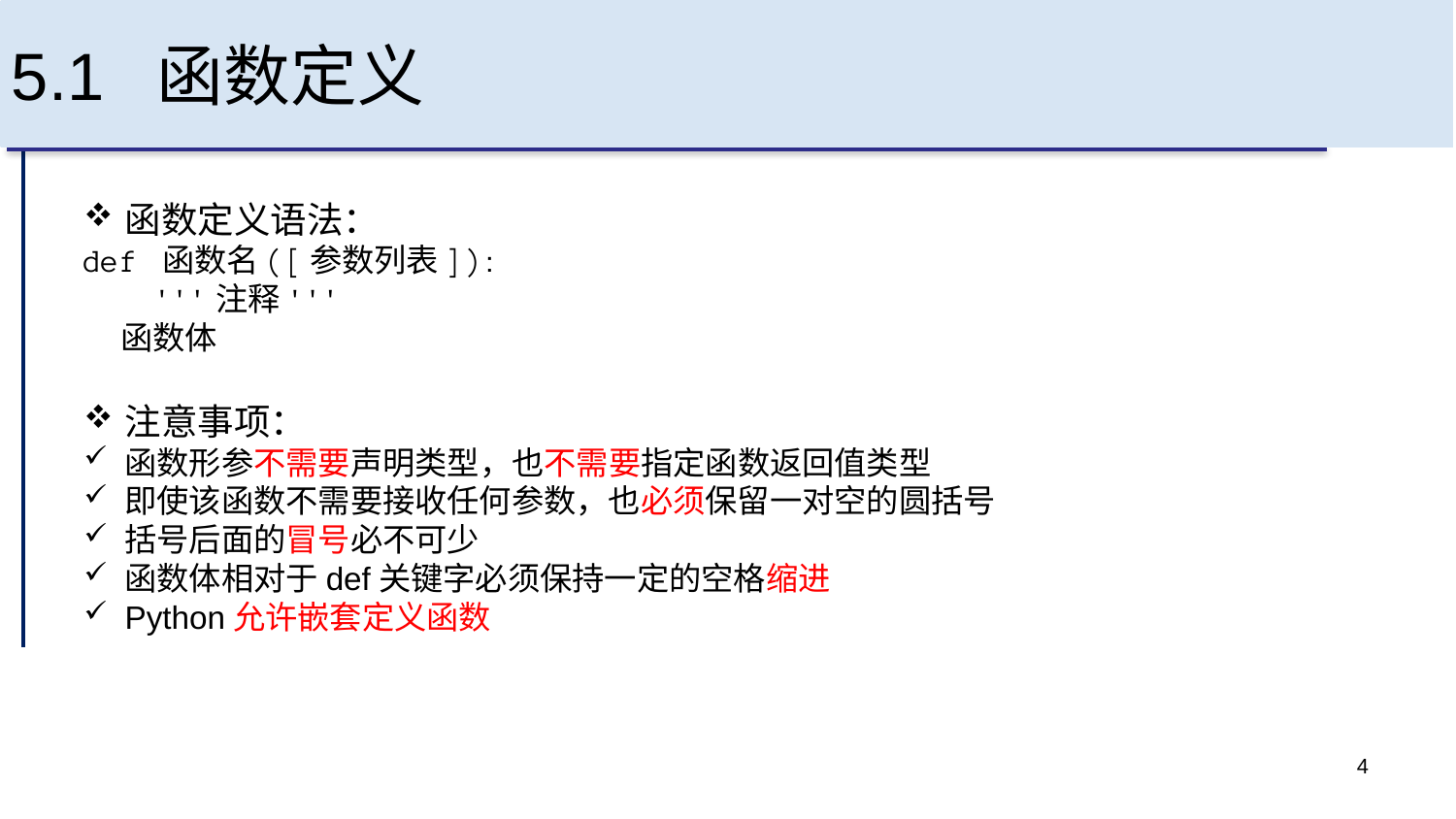

# 5.1  函数定义
函数定义语法：
def 函数名([参数列表]):
    '''注释'''
    函数体

注意事项：
函数形参不需要声明类型，也不需要指定函数返回值类型
即使该函数不需要接收任何参数，也必须保留一对空的圆括号
括号后面的冒号必不可少
函数体相对于def关键字必须保持一定的空格缩进
Python允许嵌套定义函数
4